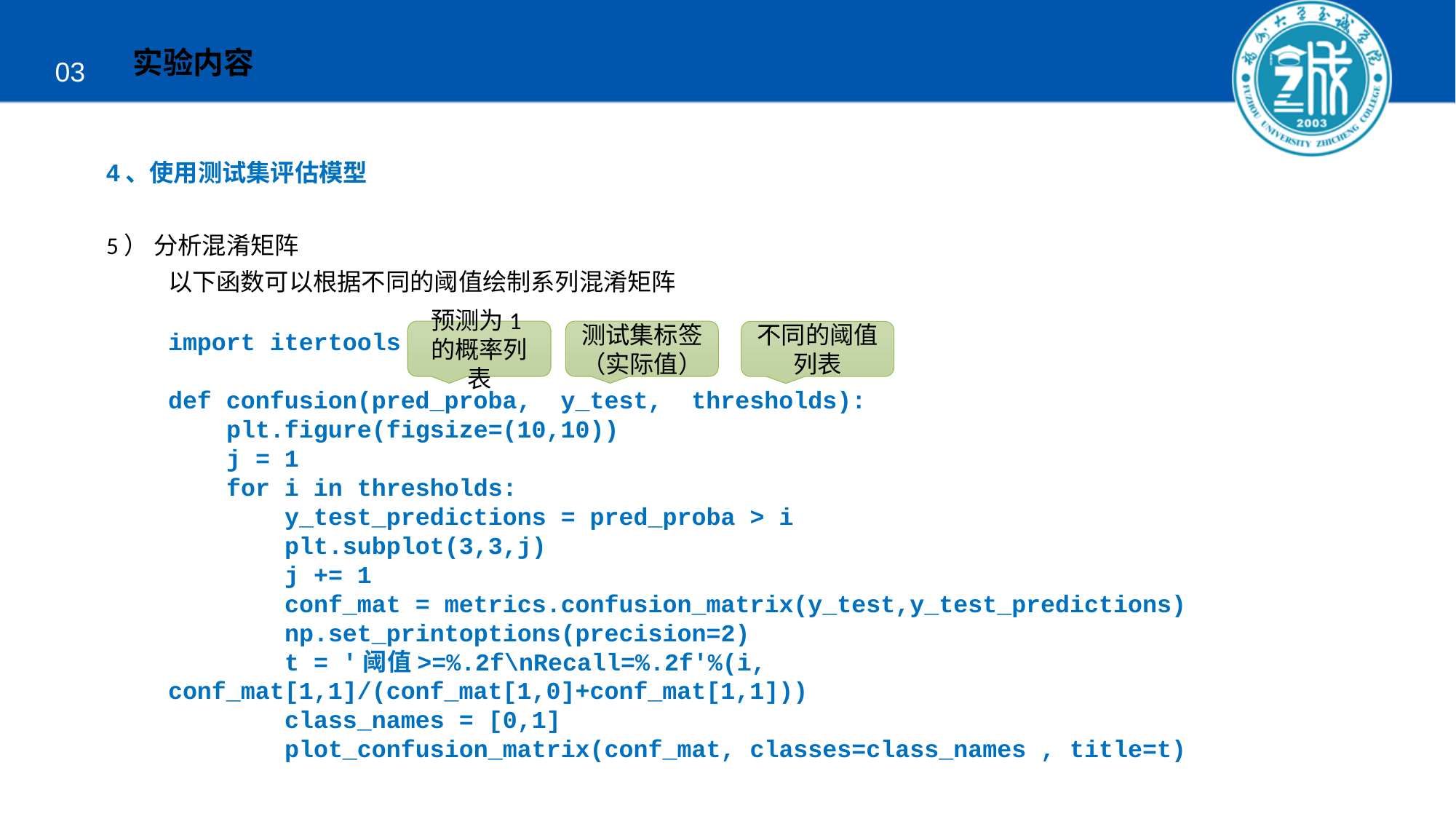

实验内容
03
4、使用测试集评估模型
5） 分析混淆矩阵
以下函数可以根据不同的阈值绘制系列混淆矩阵
import itertools

def confusion(pred_proba,  y_test,  thresholds):
    plt.figure(figsize=(10,10))
    j = 1
    for i in thresholds:
        y_test_predictions = pred_proba > i
        plt.subplot(3,3,j)
        j += 1
        conf_mat = metrics.confusion_matrix(y_test,y_test_predictions)
        np.set_printoptions(precision=2)
        t = '阈值>=%.2f\nRecall=%.2f'%(i, conf_mat[1,1]/(conf_mat[1,0]+conf_mat[1,1]))
        class_names = [0,1]
        plot_confusion_matrix(conf_mat, classes=class_names , title=t)
预测为1的概率列表
测试集标签（实际值）
不同的阈值列表